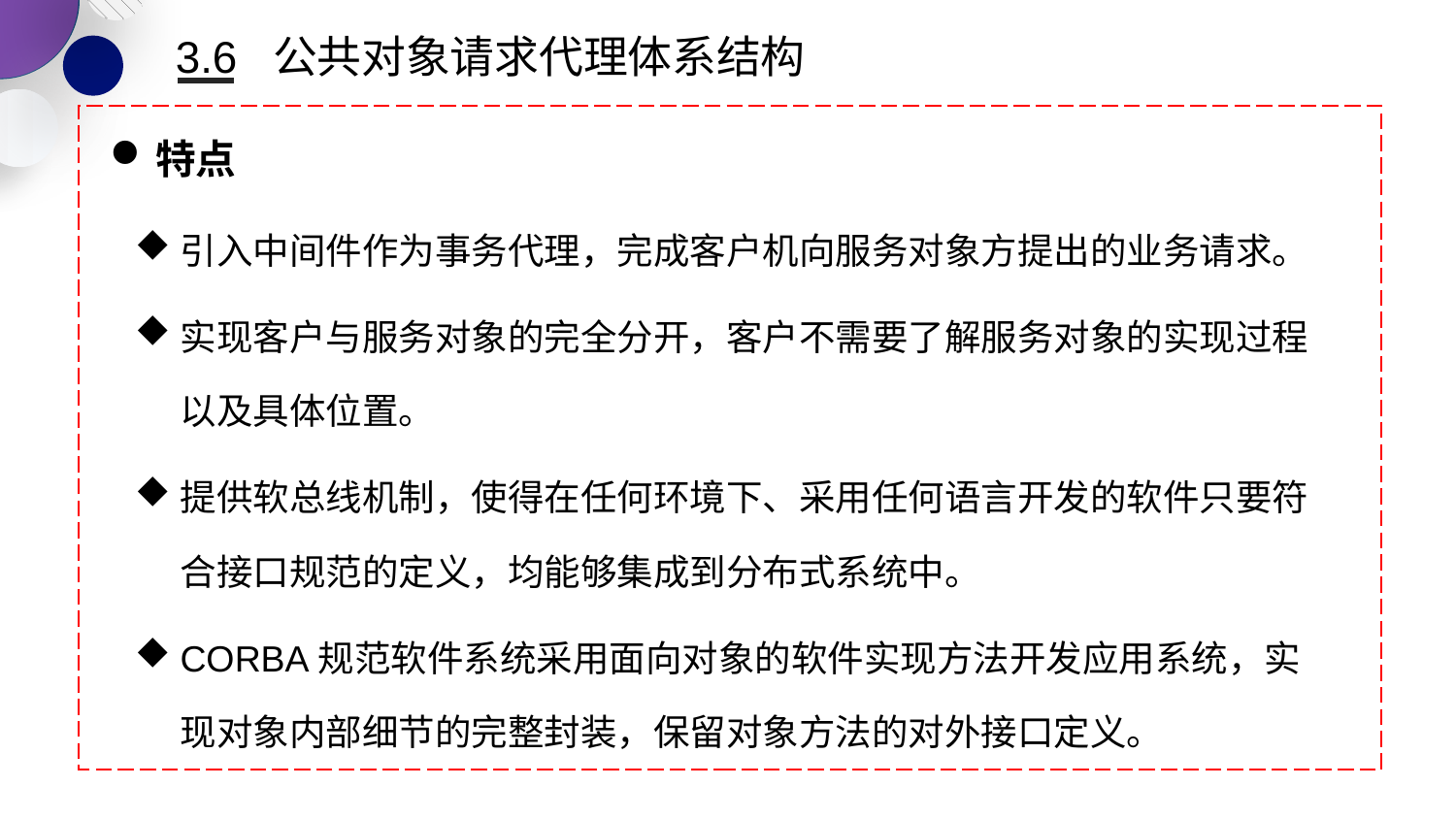

3.6  公共对象请求代理体系结构

特点
引入中间件作为事务代理，完成客户机向服务对象方提出的业务请求。
实现客户与服务对象的完全分开，客户不需要了解服务对象的实现过程以及具体位置。
提供软总线机制，使得在任何环境下、采用任何语言开发的软件只要符合接口规范的定义，均能够集成到分布式系统中。
CORBA规范软件系统采用面向对象的软件实现方法开发应用系统，实现对象内部细节的完整封装，保留对象方法的对外接口定义。